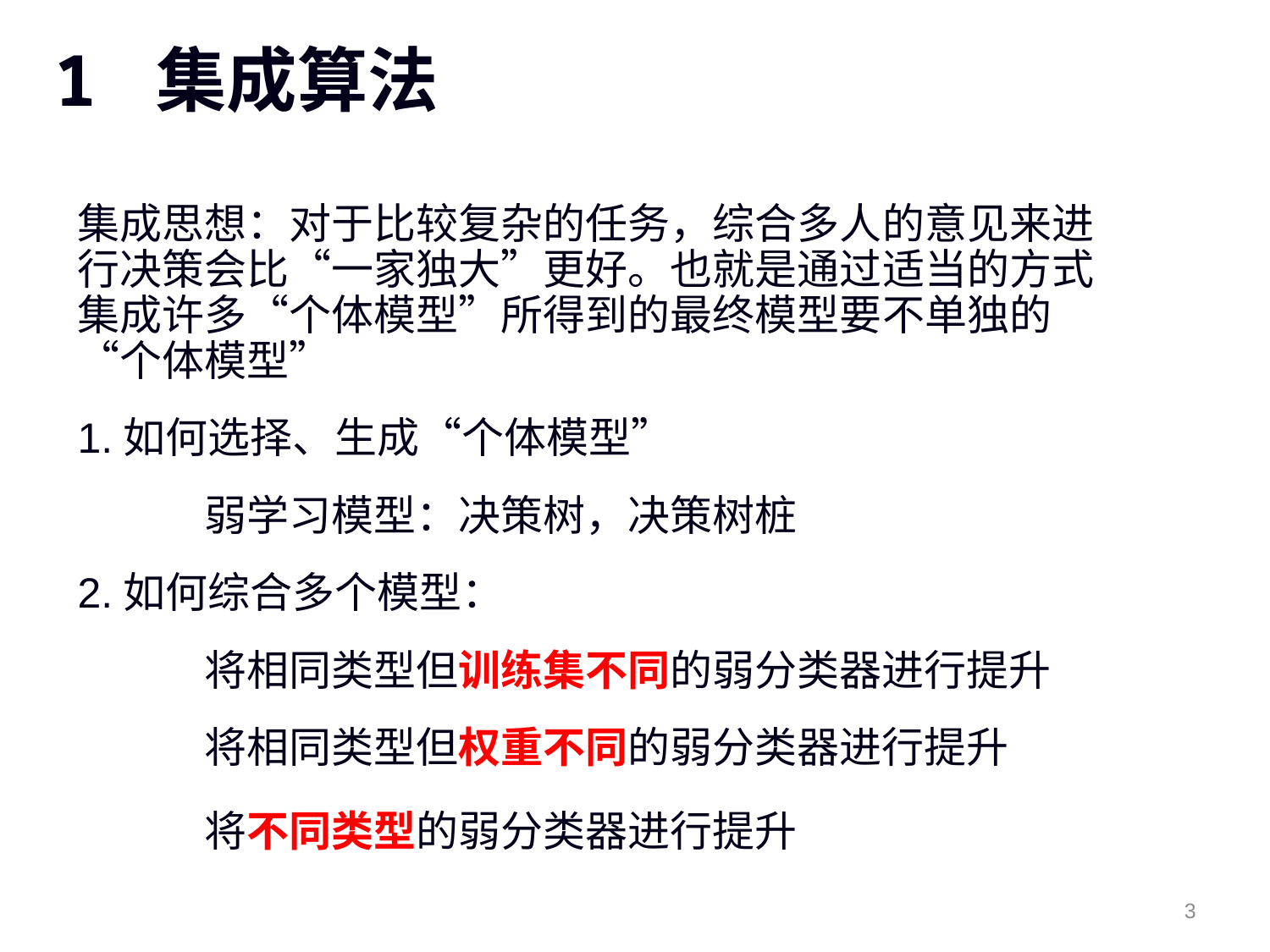

# 1 集成算法
集成思想：对于比较复杂的任务，综合多人的意见来进行决策会比“一家独大”更好。也就是通过适当的方式集成许多“个体模型”所得到的最终模型要不单独的“个体模型”
1.如何选择、生成“个体模型”
	弱学习模型：决策树，决策树桩
2.如何综合多个模型：
	将相同类型但训练集不同的弱分类器进行提升
	将相同类型但权重不同的弱分类器进行提升
	将不同类型的弱分类器进行提升